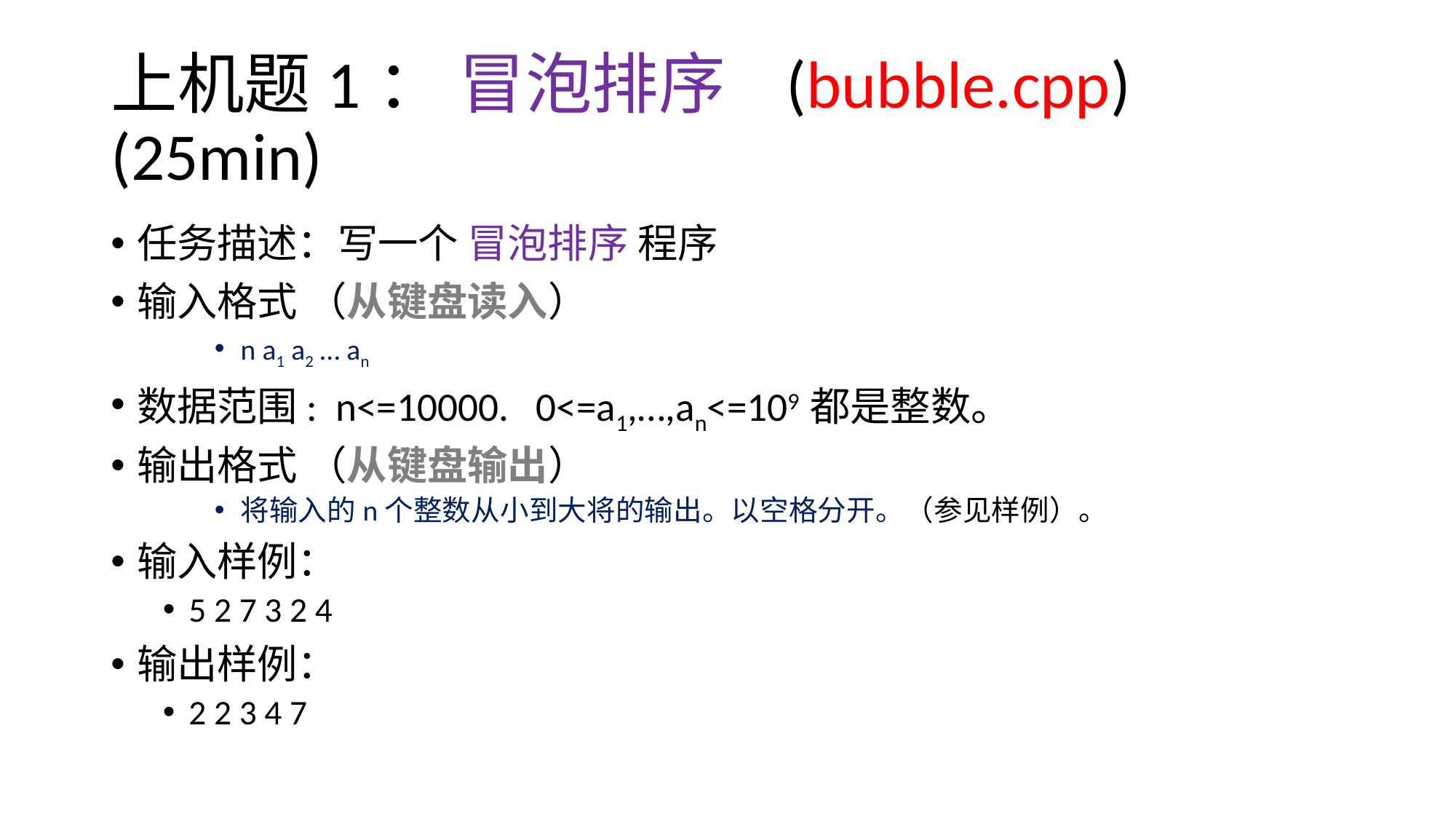

# 上机题1： 冒泡排序   (bubble.cpp)  (25min)
任务描述：写一个 冒泡排序 程序
输入格式 （从键盘读入）
n a1 a2 … an
数据范围:  n<=10000.   0<=a1,…,an<=109 都是整数。
输出格式 （从键盘输出）
将输入的n个整数从小到大将的输出。以空格分开。（参见样例）。
输入样例：
5 2 7 3 2 4
输出样例：
2 2 3 4 7